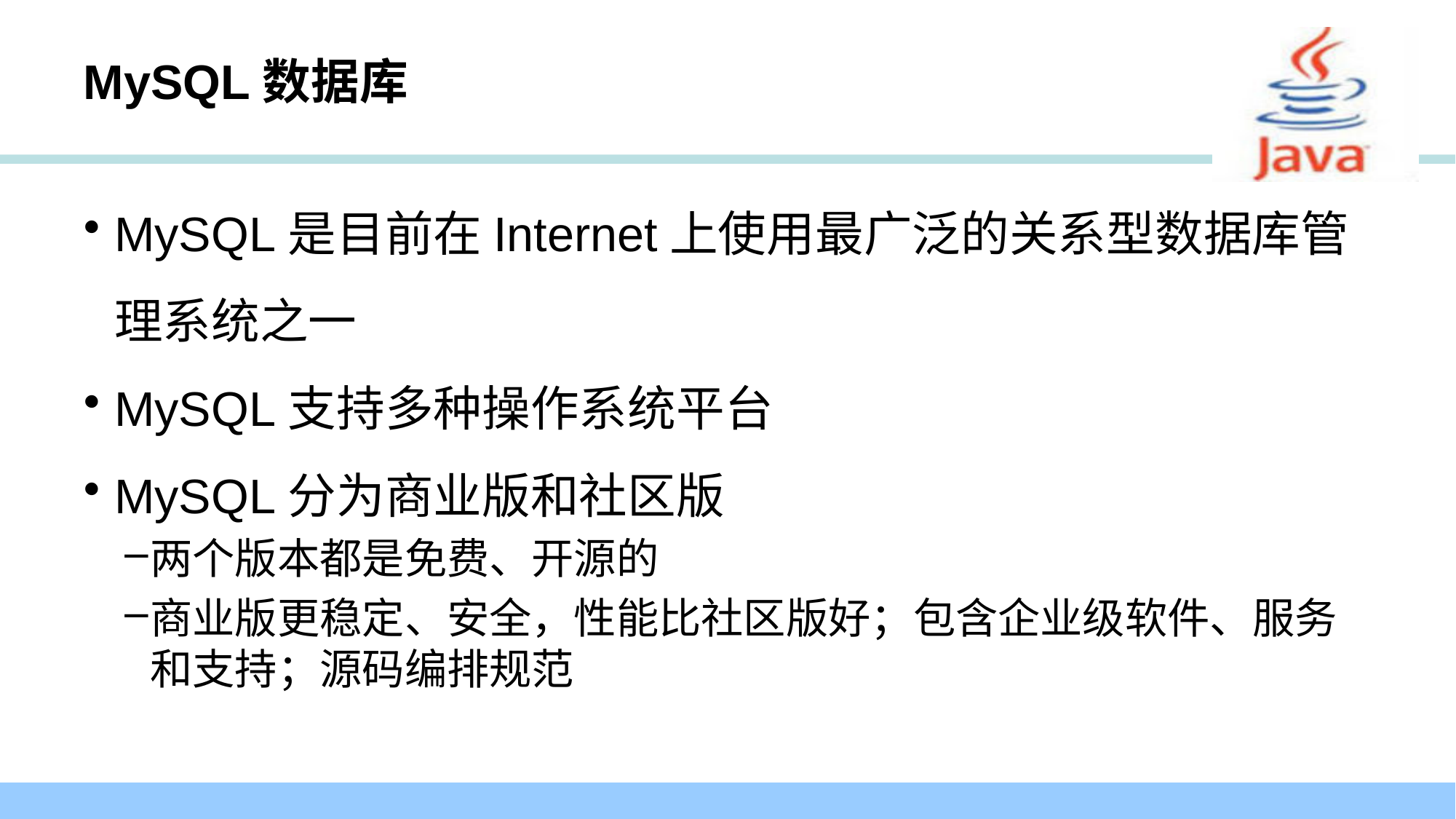

# MySQL数据库
MySQL是目前在Internet上使用最广泛的关系型数据库管理系统之一
MySQL支持多种操作系统平台
MySQL分为商业版和社区版
两个版本都是免费、开源的
商业版更稳定、安全，性能比社区版好；包含企业级软件、服务和支持；源码编排规范